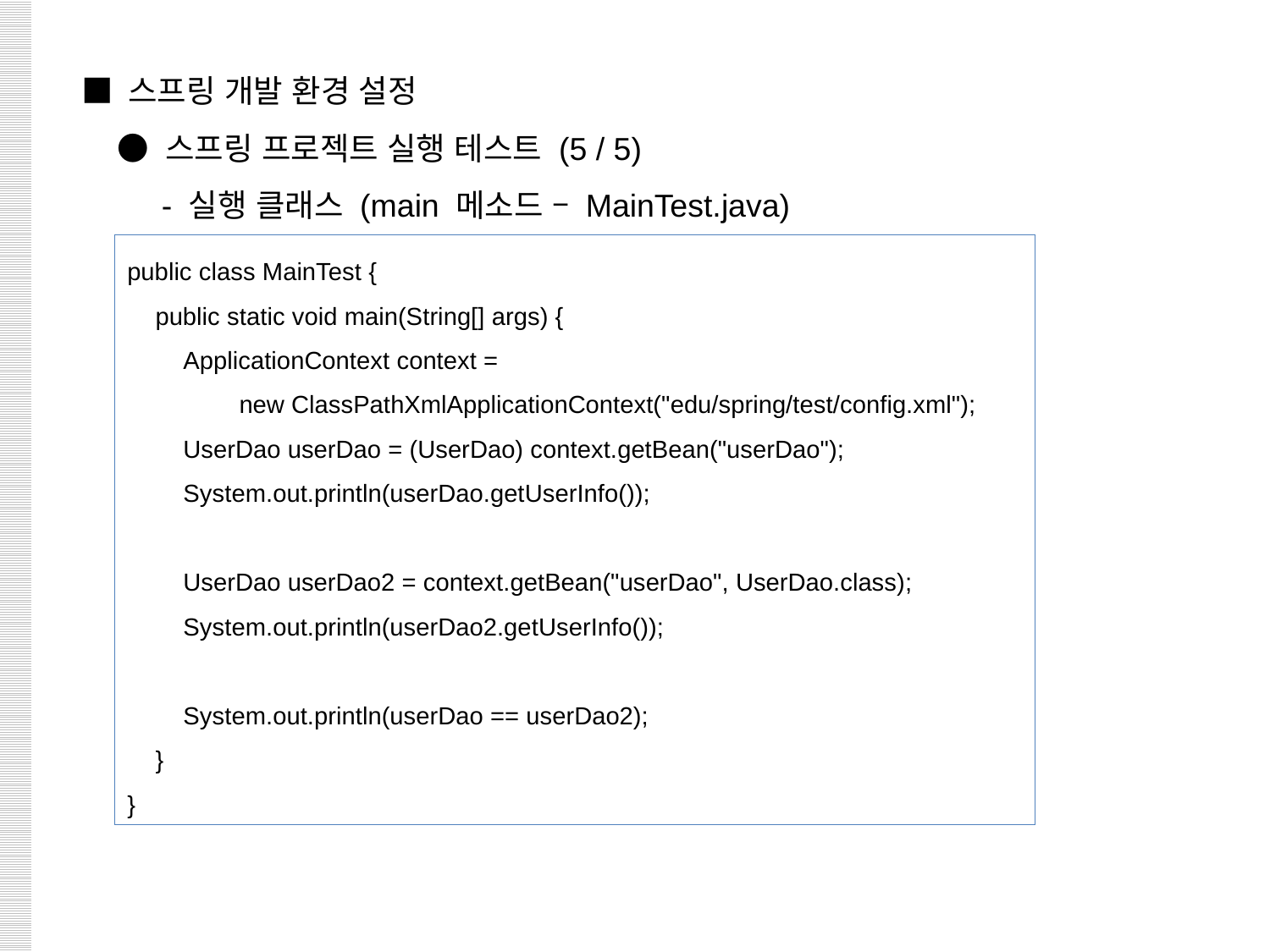

■ 스프링 개발 환경 설정
    ● 스프링 프로젝트 실행 테스트 (5 / 5)
         - 실행 클래스 (main 메소드 – MainTest.java)
public class MainTest {
    public static void main(String[] args) {
        ApplicationContext context =
                new ClassPathXmlApplicationContext("edu/spring/test/config.xml");
        UserDao userDao = (UserDao) context.getBean("userDao");
        System.out.println(userDao.getUserInfo());

        UserDao userDao2 = context.getBean("userDao", UserDao.class);
        System.out.println(userDao2.getUserInfo());

        System.out.println(userDao == userDao2);
    }
}